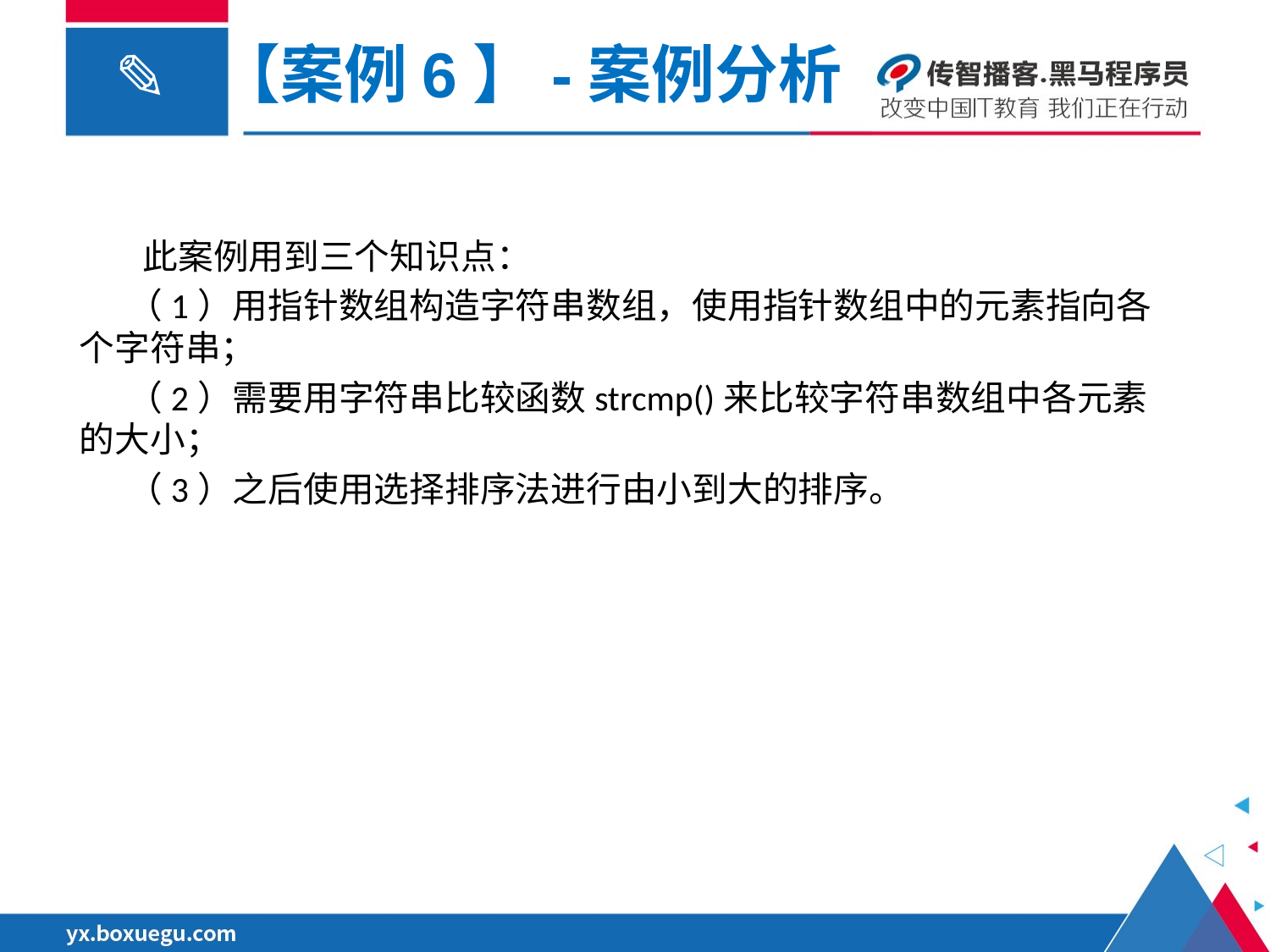

【案例6】-案例分析
       此案例用到三个知识点：
     （1）用指针数组构造字符串数组，使用指针数组中的元素指向各个字符串；
     （2）需要用字符串比较函数strcmp()来比较字符串数组中各元素的大小；
     （3）之后使用选择排序法进行由小到大的排序。